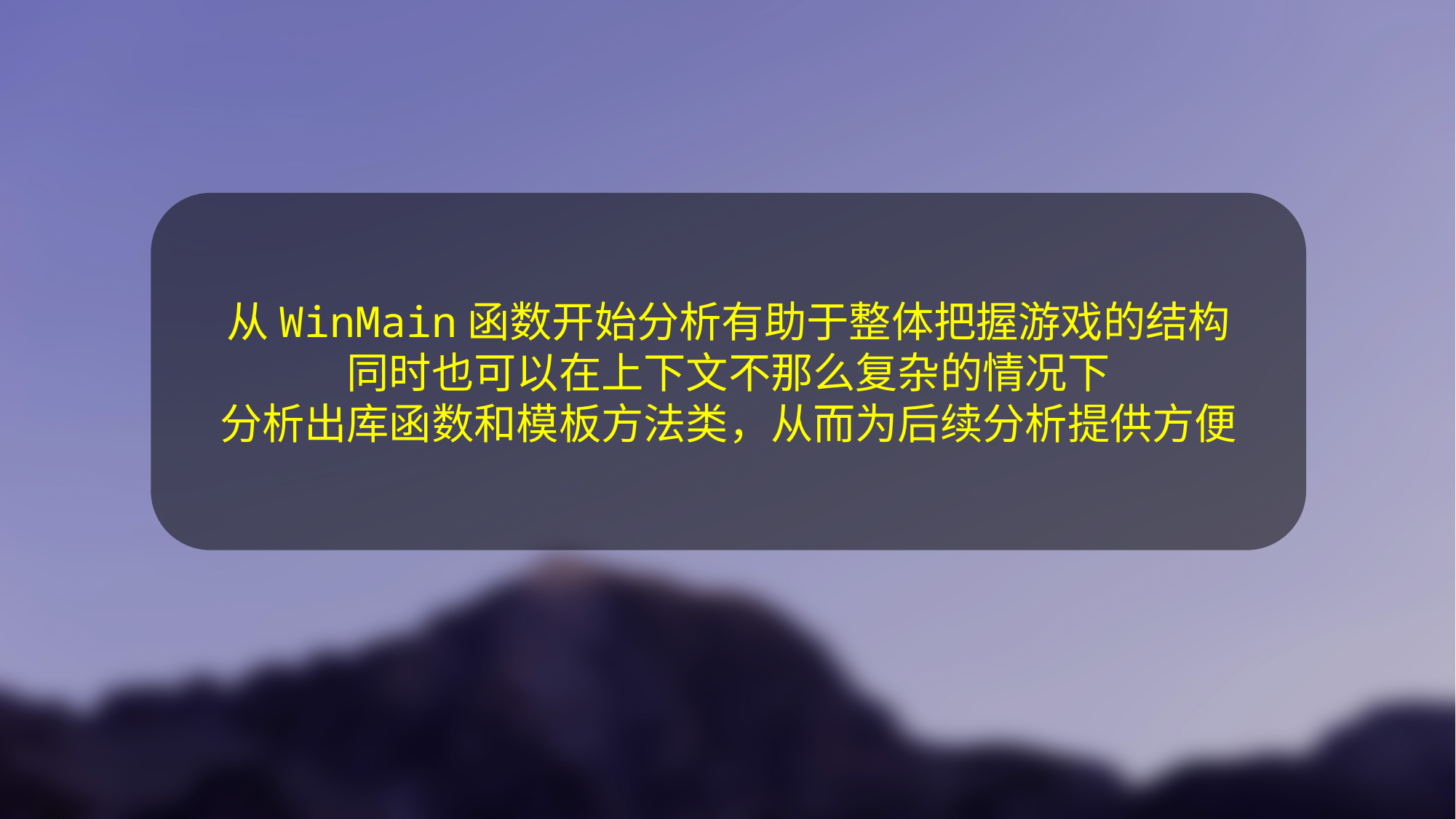

从WinMain函数开始分析有助于整体把握游戏的结构
同时也可以在上下文不那么复杂的情况下
分析出库函数和模板方法类，从而为后续分析提供方便